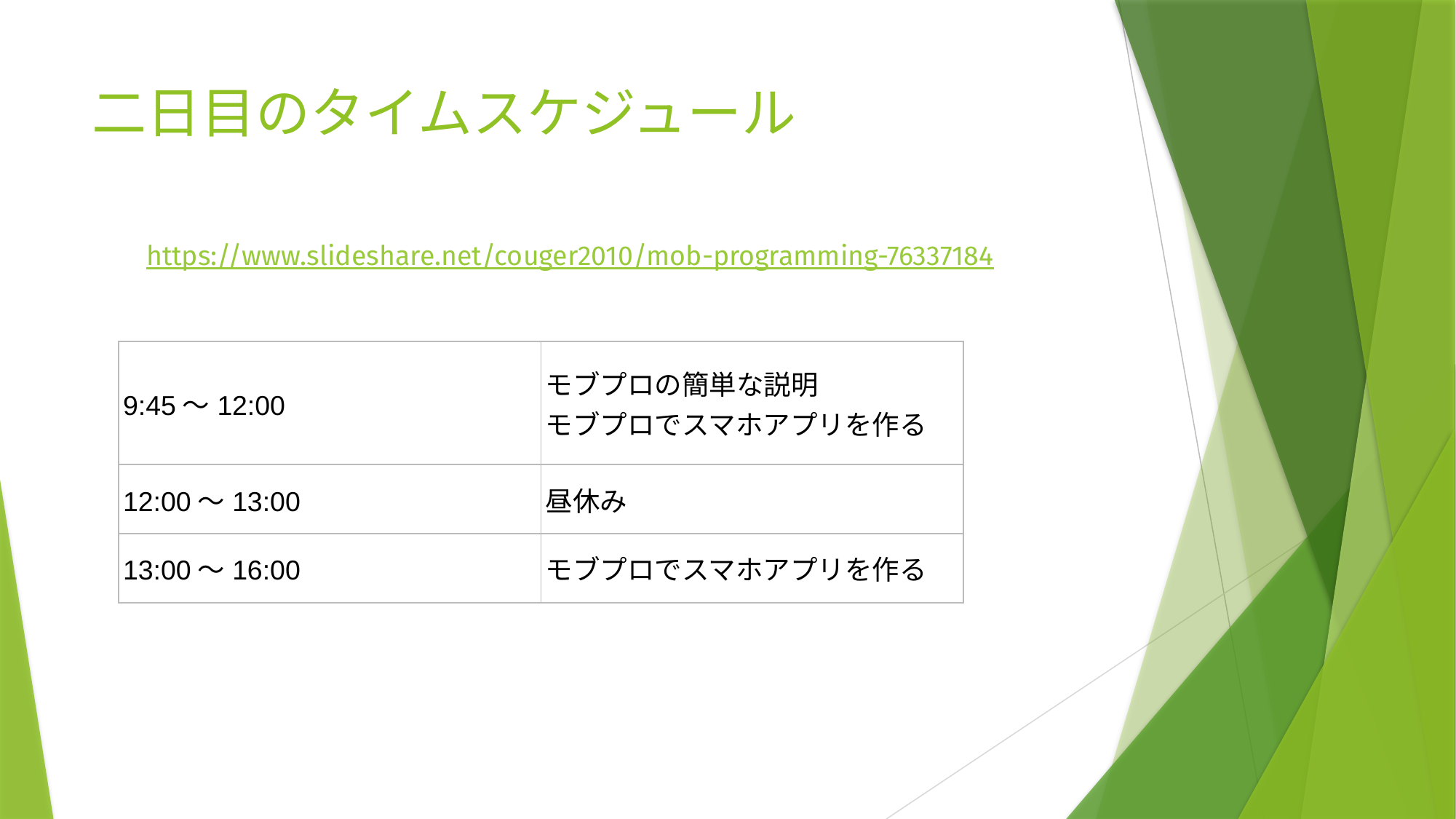

# 二日目のタイムスケジュール
https://www.slideshare.net/couger2010/mob-programming-76337184
| 9:45〜12:00 | モブプロの簡単な説明 モブプロでスマホアプリを作る |
| --- | --- |
| 12:00〜13:00 | 昼休み |
| 13:00〜16:00 | モブプロでスマホアプリを作る |